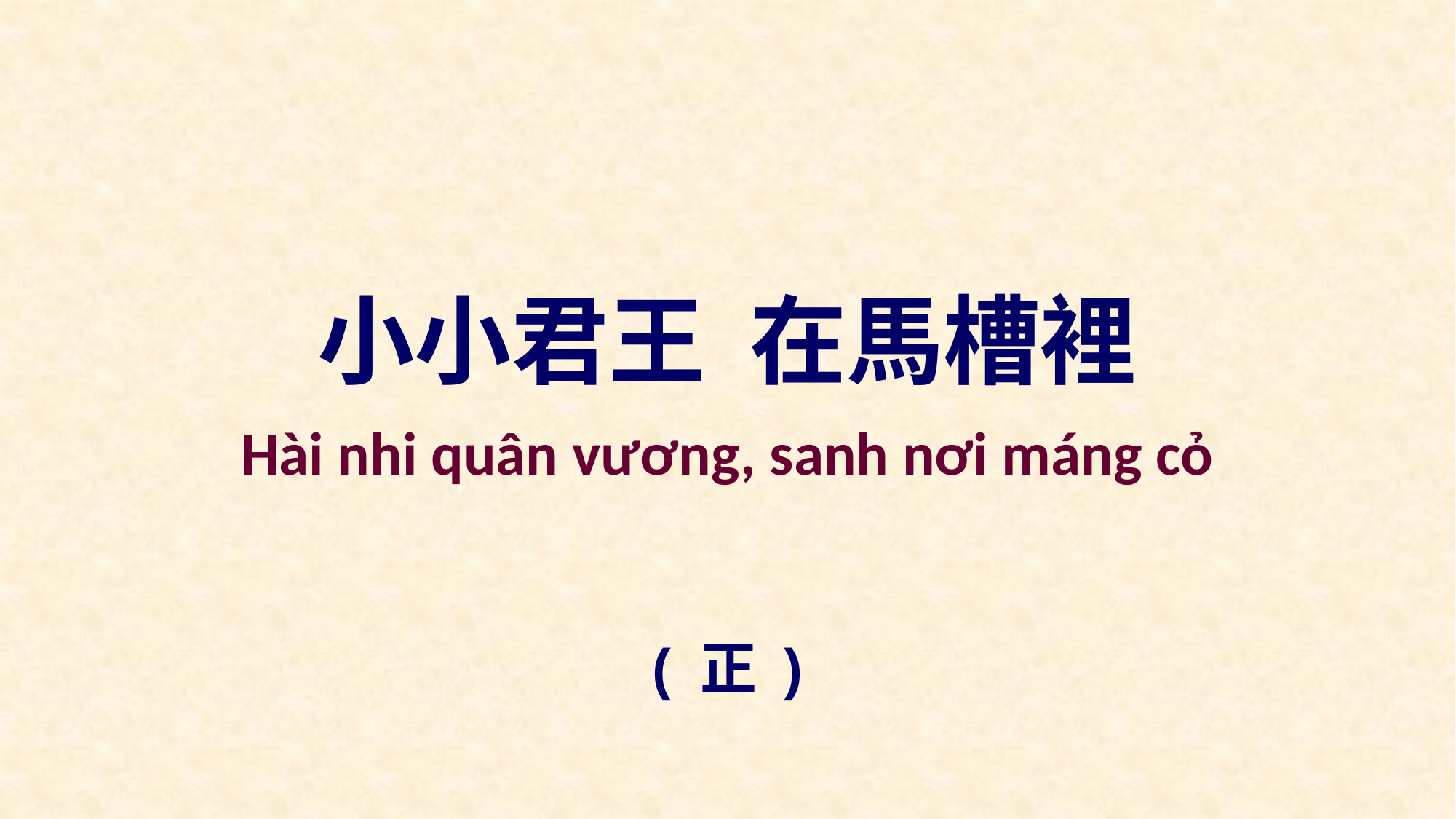

小小君王  在馬槽裡
Hài nhi quân vương, sanh nơi máng cỏ
( 正 )